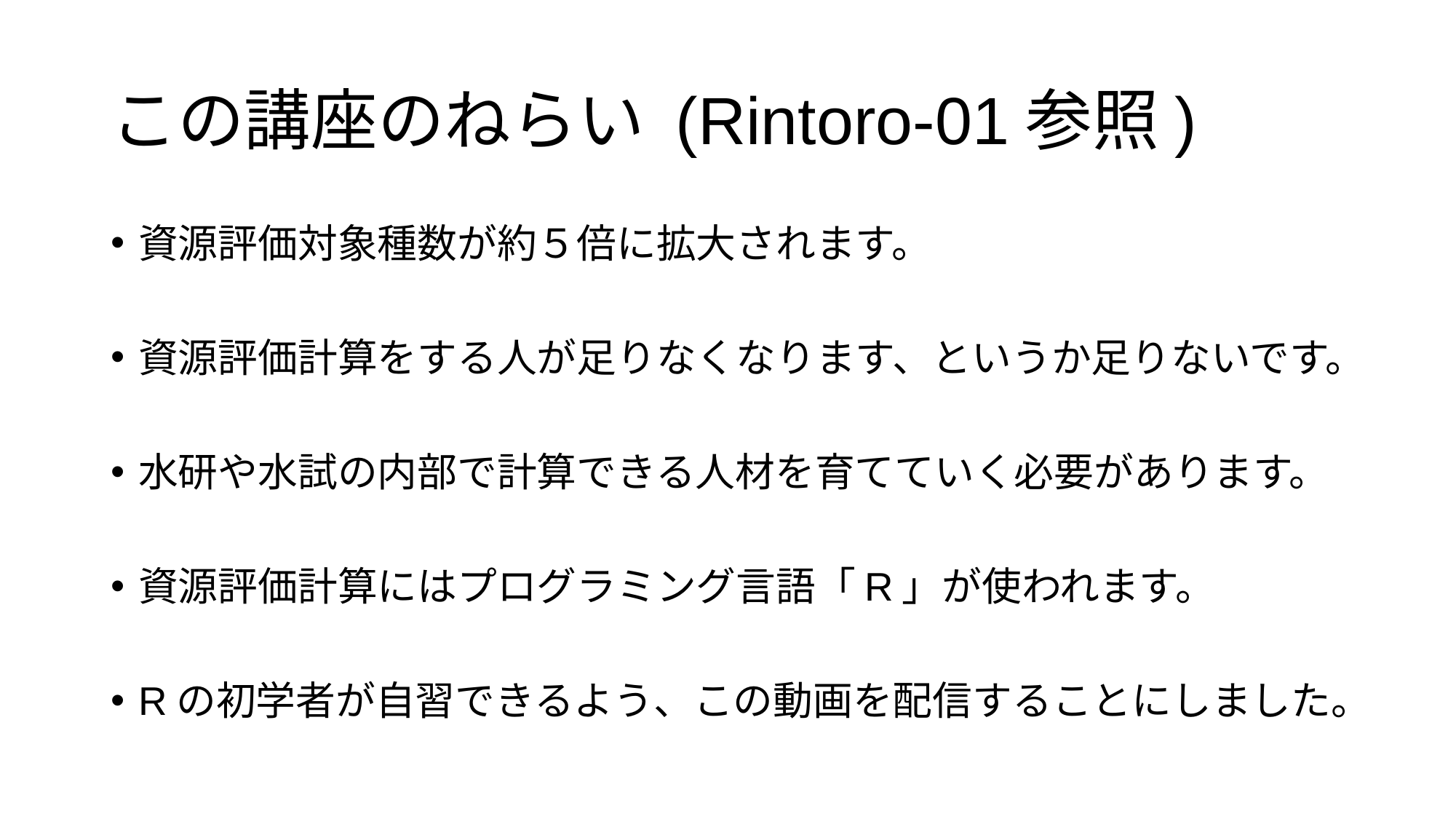

# この講座のねらい (Rintoro-01参照)
資源評価対象種数が約５倍に拡大されます。

資源評価計算をする人が足りなくなります、というか足りないです。

水研や水試の内部で計算できる人材を育てていく必要があります。

資源評価計算にはプログラミング言語「R」が使われます。

Rの初学者が自習できるよう、この動画を配信することにしました。